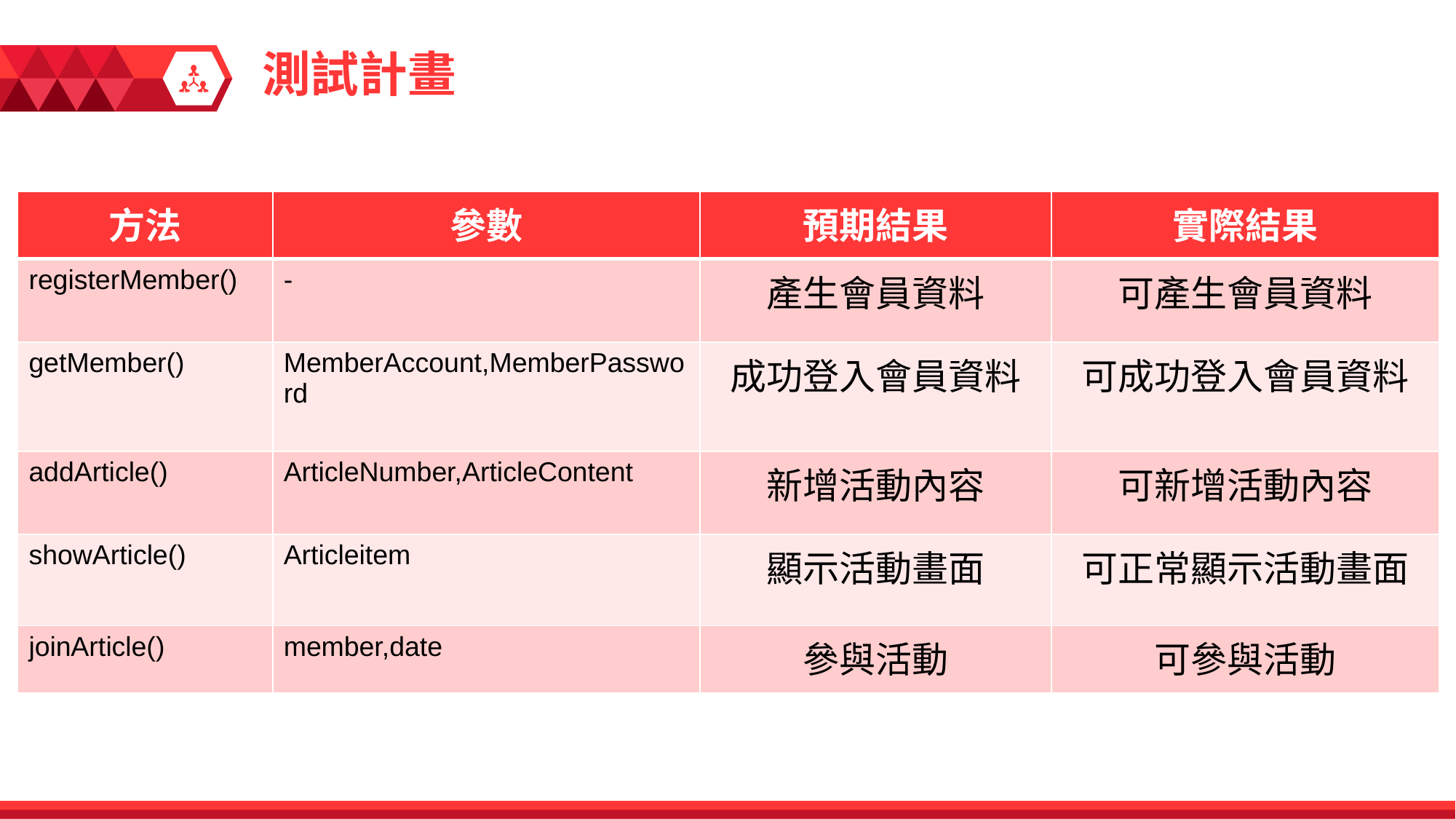

測試計畫
| 方法 | 參數 | 預期結果 | 實際結果 |
| --- | --- | --- | --- |
| registerMember() | - | 產生會員資料 | 可產生會員資料 |
| getMember() | MemberAccount,MemberPassword | 成功登入會員資料 | 可成功登入會員資料 |
| addArticle() | ArticleNumber,ArticleContent | 新增活動內容 | 可新增活動內容 |
| showArticle() | Articleitem | 顯示活動畫面 | 可正常顯示活動畫面 |
| joinArticle() | member,date | 參與活動 | 可參與活動 |